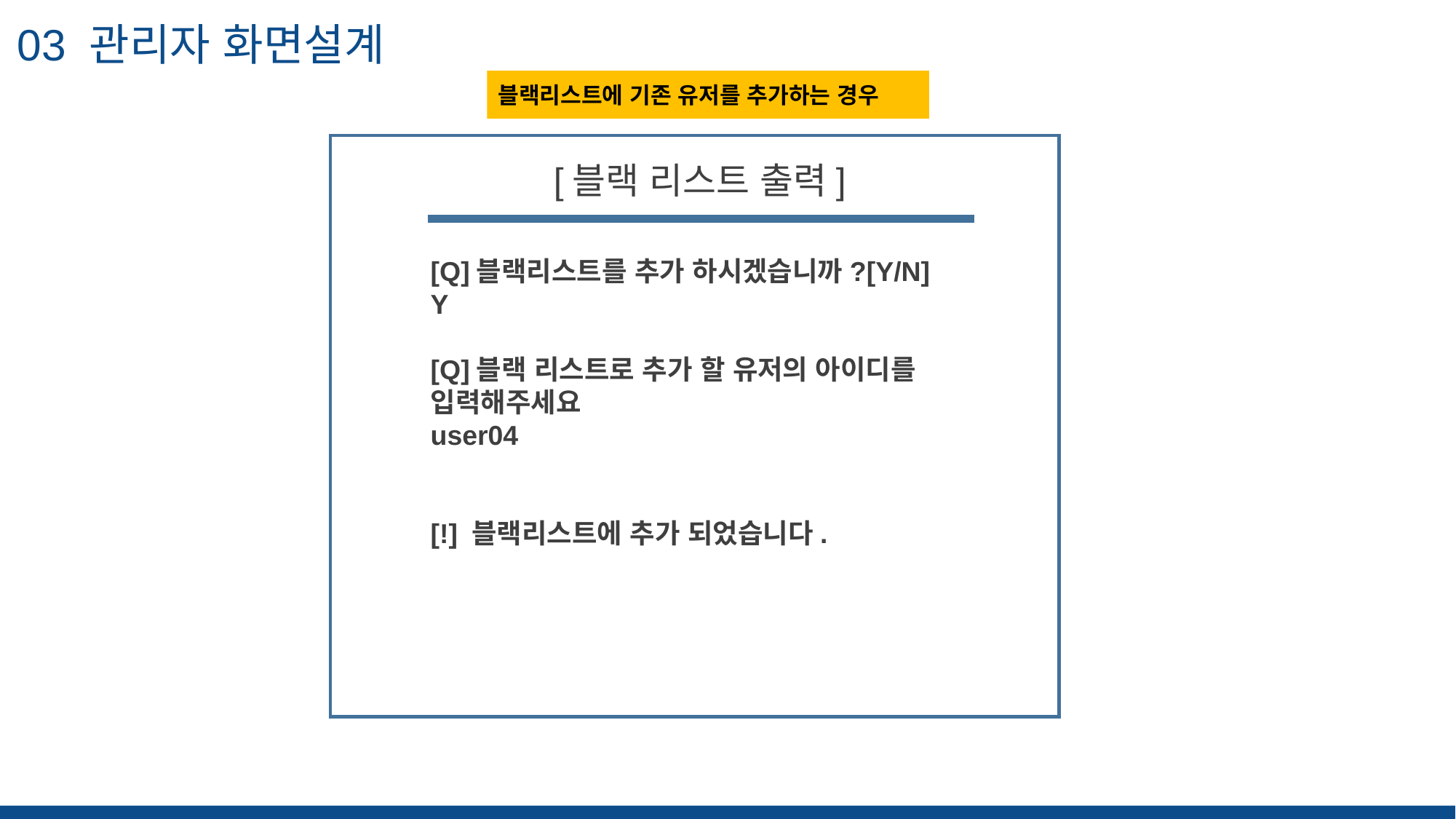

03 관리자 화면설계

블랙리스트에 기존 유저를 추가하는 경우
“ 해당 슬라이드의 핵심 을 적어주세요 ”

 [블랙 리스트 출력]
[Q]블랙리스트를 추가 하시겠습니까?[Y/N]
Y

[Q]블랙 리스트로 추가 할 유저의 아이디를 입력해주세요
user04

[!] 블랙리스트에 추가 되었습니다.